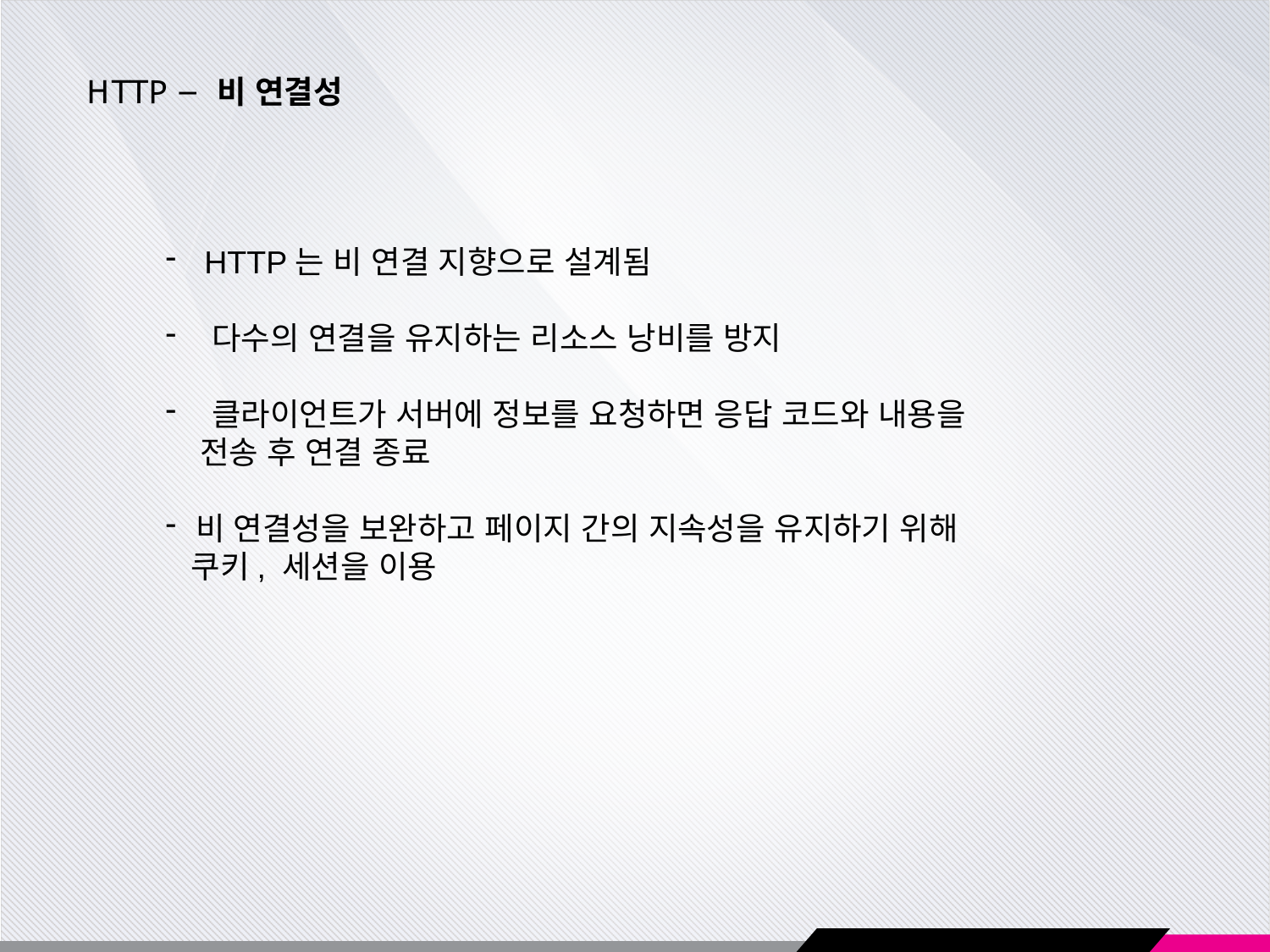

HTTP – 비 연결성
 HTTP는 비 연결 지향으로 설계됨

 다수의 연결을 유지하는 리소스 낭비를 방지

 클라이언트가 서버에 정보를 요청하면 응답 코드와 내용을
   전송 후 연결 종료

비 연결성을 보완하고 페이지 간의 지속성을 유지하기 위해
  쿠키, 세션을 이용